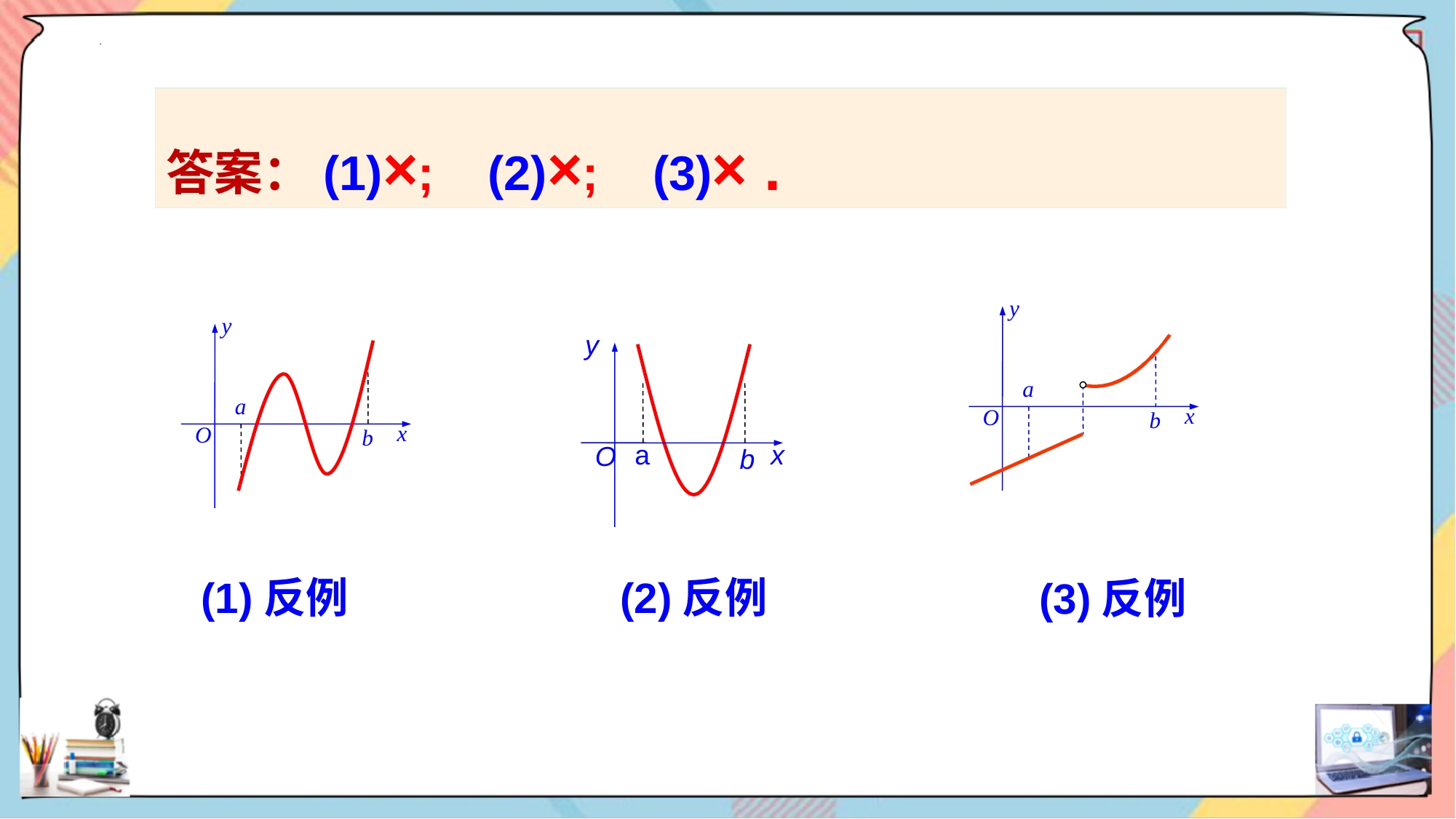

答案：(1)×;    (2)×;    (3)× .
y

a
x
O
b

y

a
x
O
b

y

a
x
O
b

(1)反例
(2)反例
(3)反例